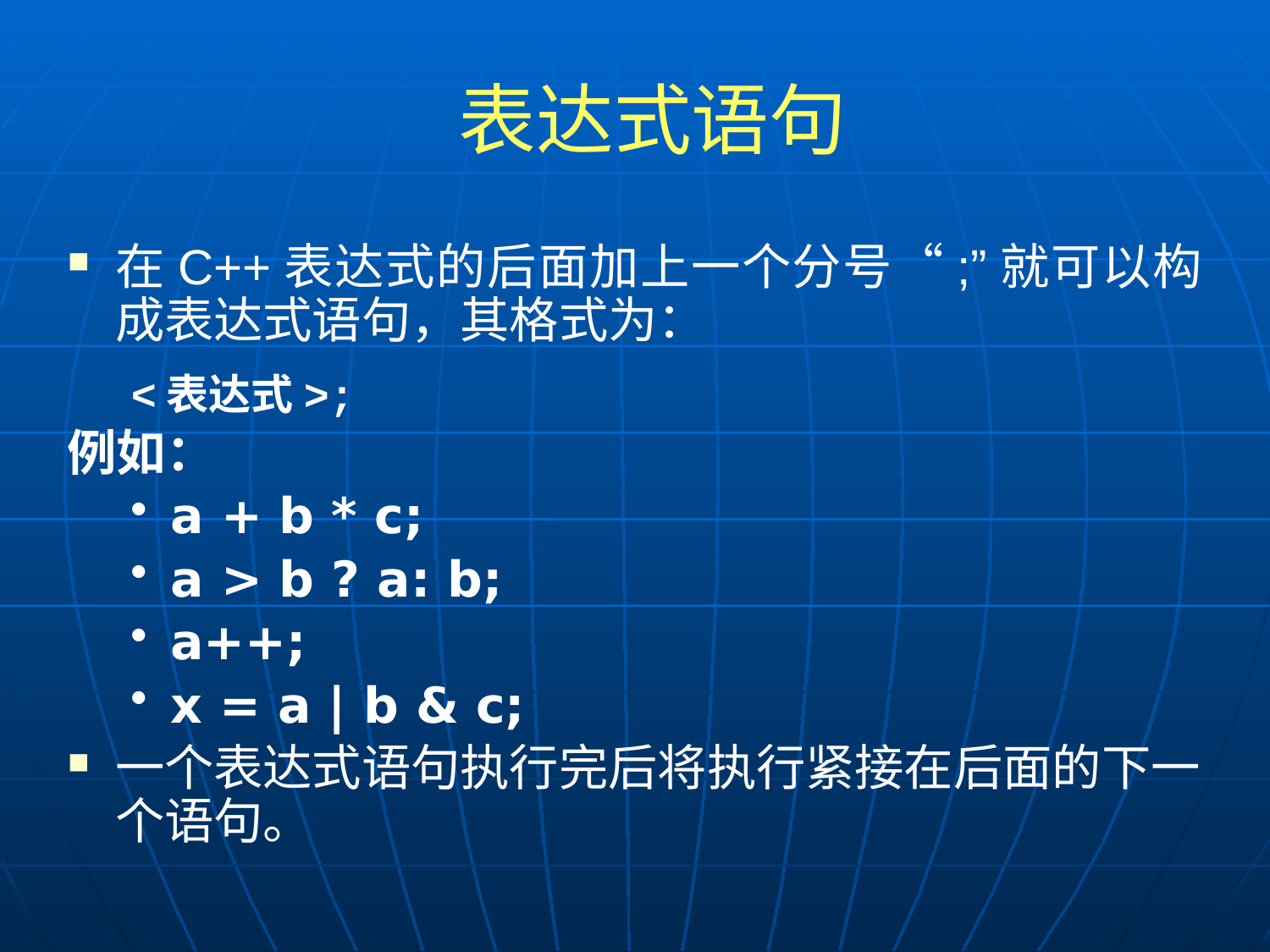

# 表达式语句
在C++表达式的后面加上一个分号“;”就可以构成表达式语句，其格式为：
<表达式>;
例如：
a + b * c;
a > b ? a: b;
a++;
x = a | b & c;
一个表达式语句执行完后将执行紧接在后面的下一个语句。